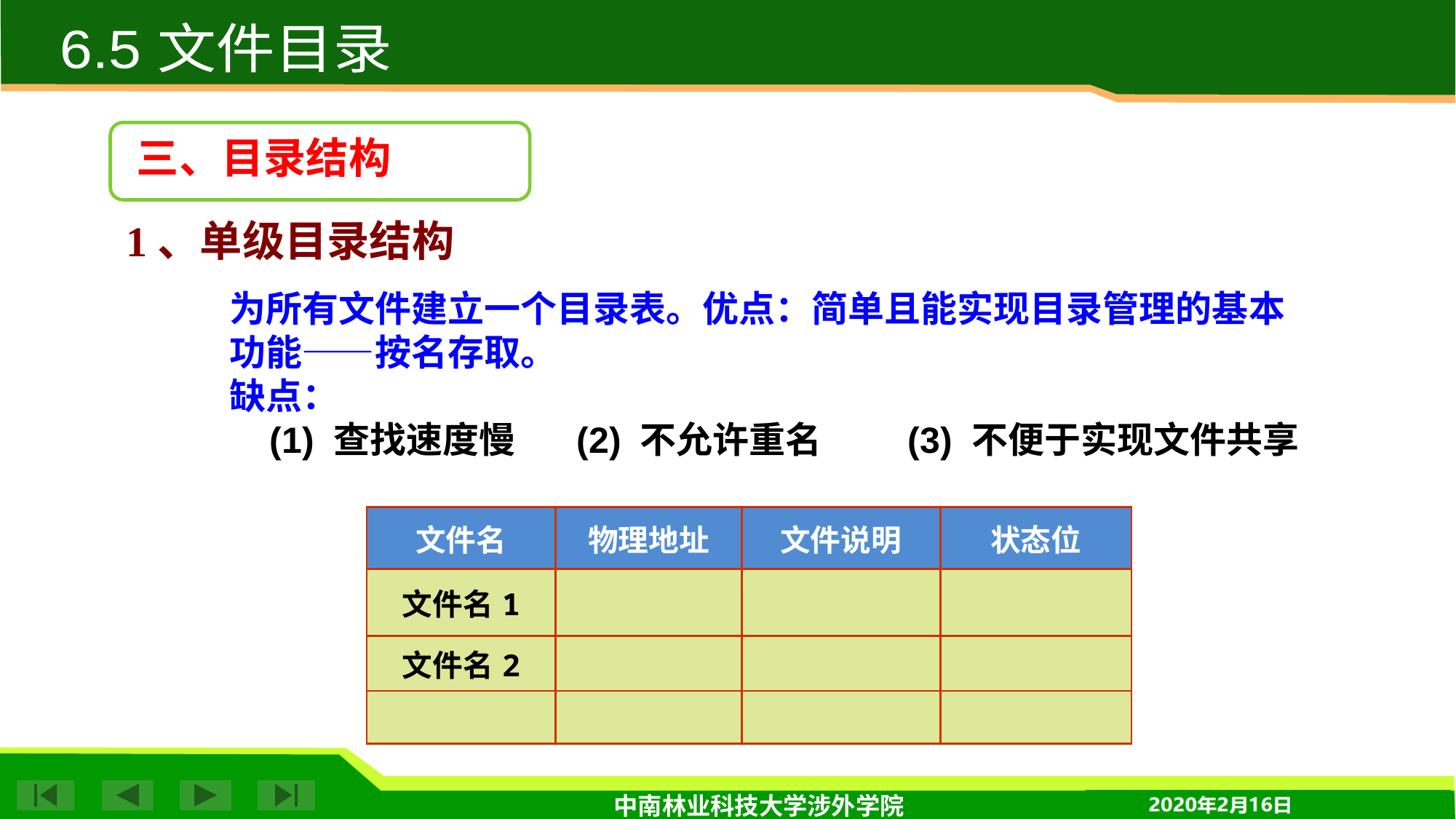

6.5 文件目录

三、目录结构
1、单级目录结构
    为所有文件建立一个目录表。优点：简单且能实现目录管理的基本功能——按名存取。
    缺点：
　　(1) 查找速度慢 　 (2) 不允许重名 　    (3) 不便于实现文件共享
| 文件名 | 物理地址 | 文件说明 | 状态位 |
| --- | --- | --- | --- |
| 文件名1 |  |  |  |
| 文件名2 |  |  |  |
|  |  |  |  |